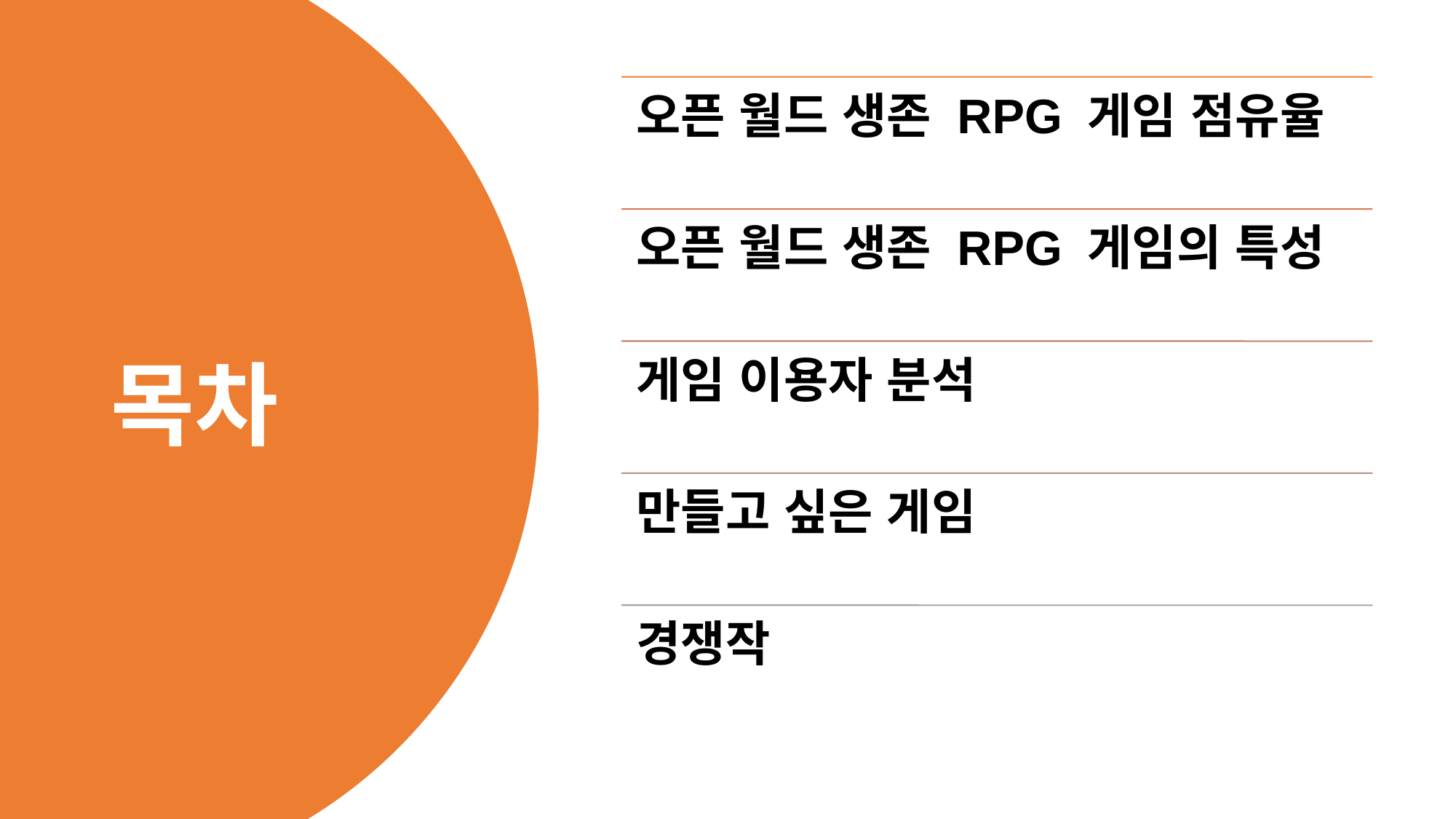

오픈 월드 생존 RPG 게임 점유율
오픈 월드 생존 RPG 게임의 특성
게임 이용자 분석
만들고 싶은 게임
경쟁작
# 목차